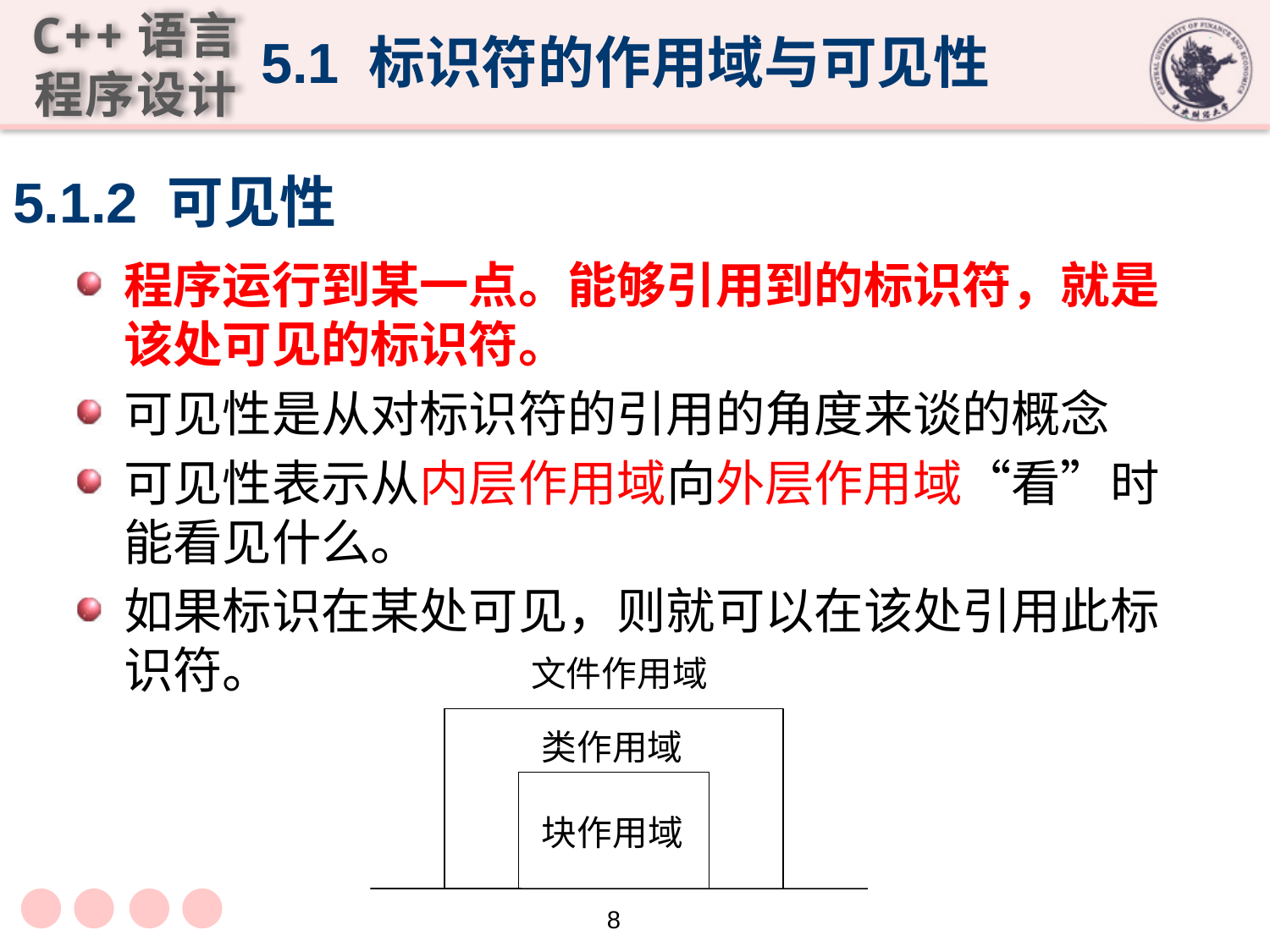

5.1 标识符的作用域与可见性
# 5.1.2 可见性
程序运行到某一点。能够引用到的标识符，就是该处可见的标识符。
可见性是从对标识符的引用的角度来谈的概念
可见性表示从内层作用域向外层作用域“看”时能看见什么。
如果标识在某处可见，则就可以在该处引用此标识符。
文件作用域

类作用域

块作用域

8